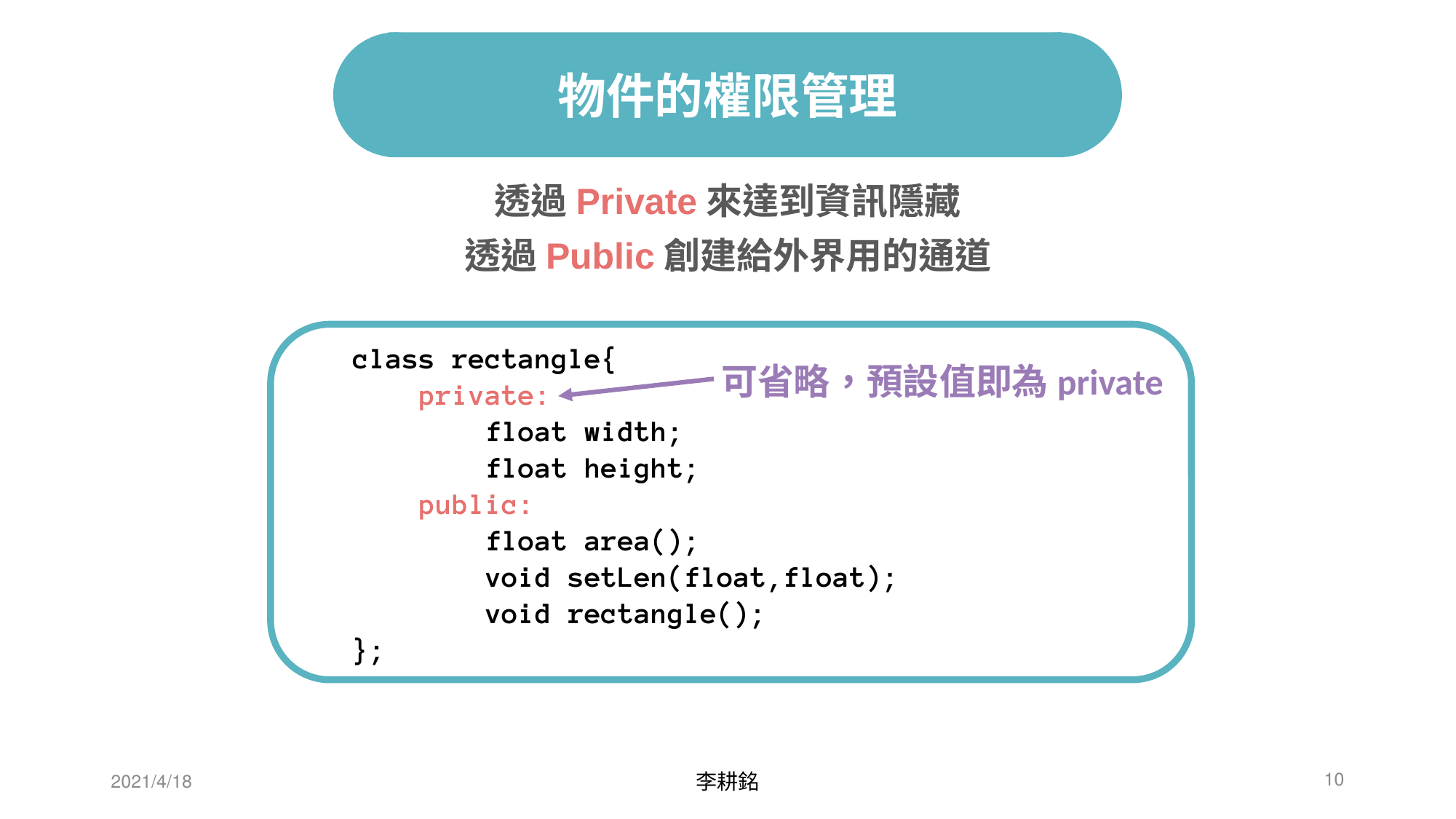

# 物件的權限管理
透過Private來達到資訊隱藏
透過Public創建給外界用的通道
class rectangle{
    private:
        float width;
        float height;
    public:
        float area();
        void setLen(float,float);
        void rectangle();
};
可省略，預設值即為private
2021/4/18
李耕銘
10